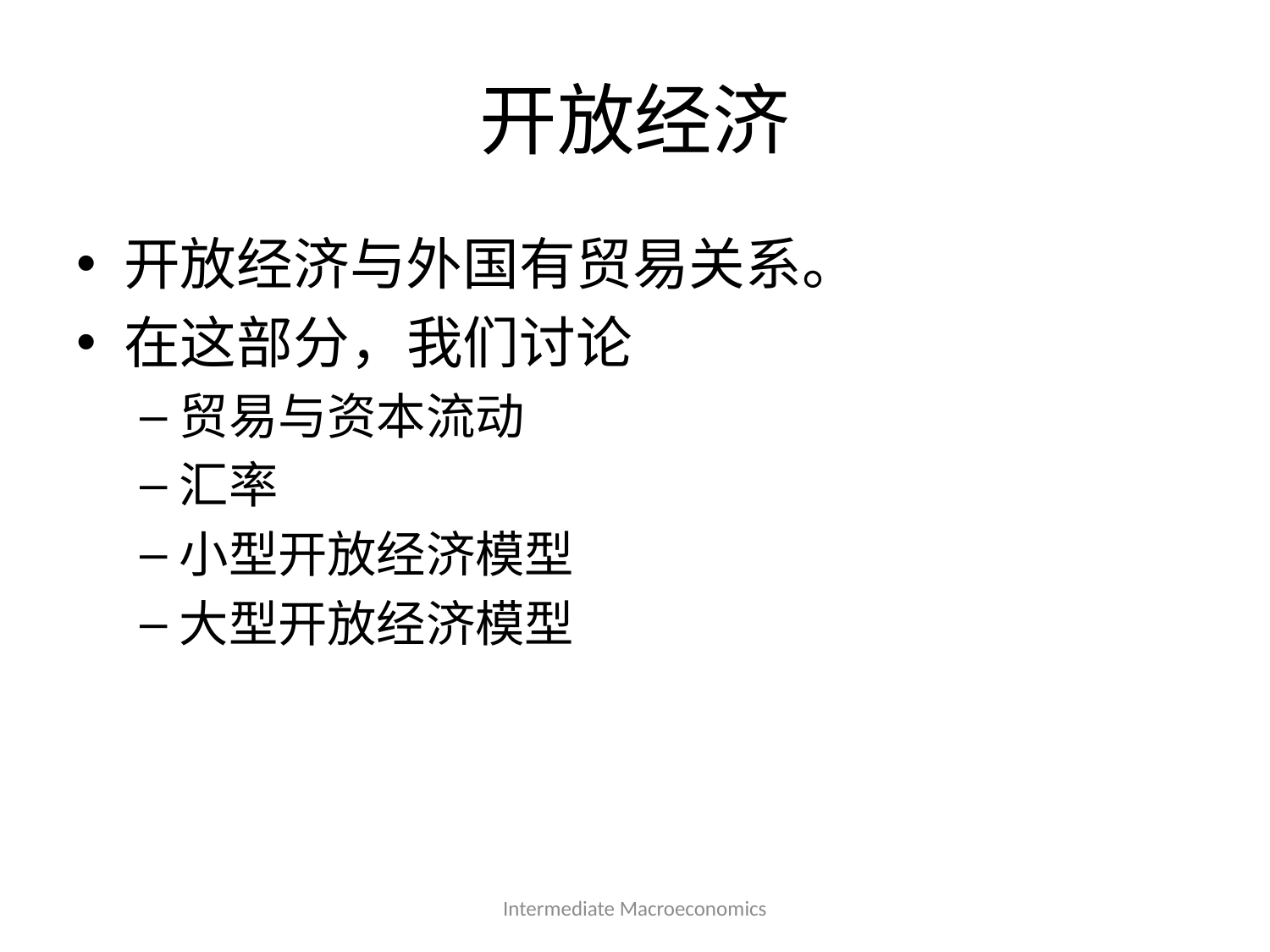

# 开放经济
开放经济与外国有贸易关系。
在这部分，我们讨论
贸易与资本流动
汇率
小型开放经济模型
大型开放经济模型

Intermediate Macroeconomics